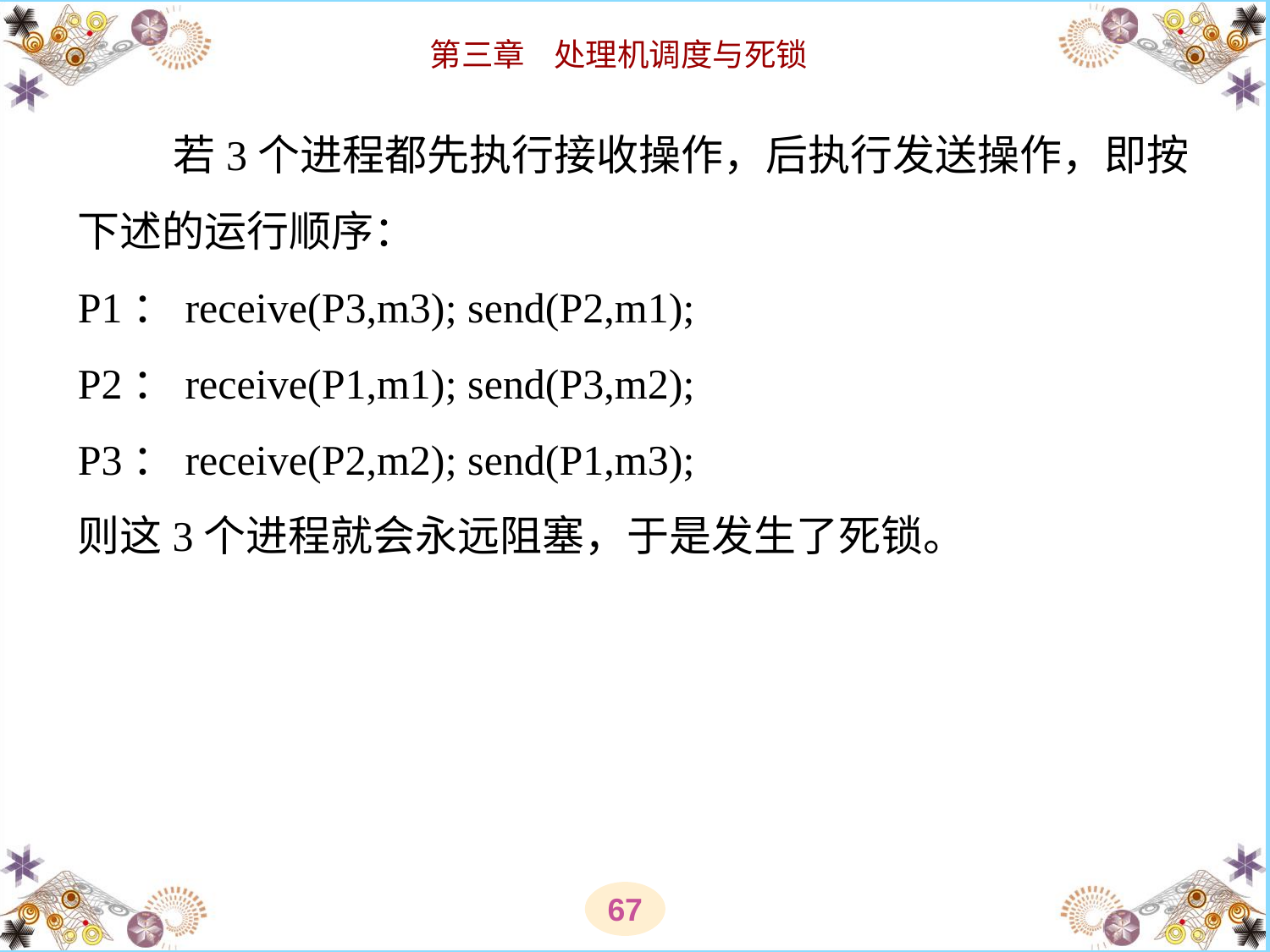

# 若3个进程都先执行接收操作，后执行发送操作，即按下述的运行顺序： P1：receive(P3,m3); send(P2,m1); P2：receive(P1,m1); send(P3,m2); P3：receive(P2,m2); send(P1,m3); 则这3个进程就会永远阻塞，于是发生了死锁。